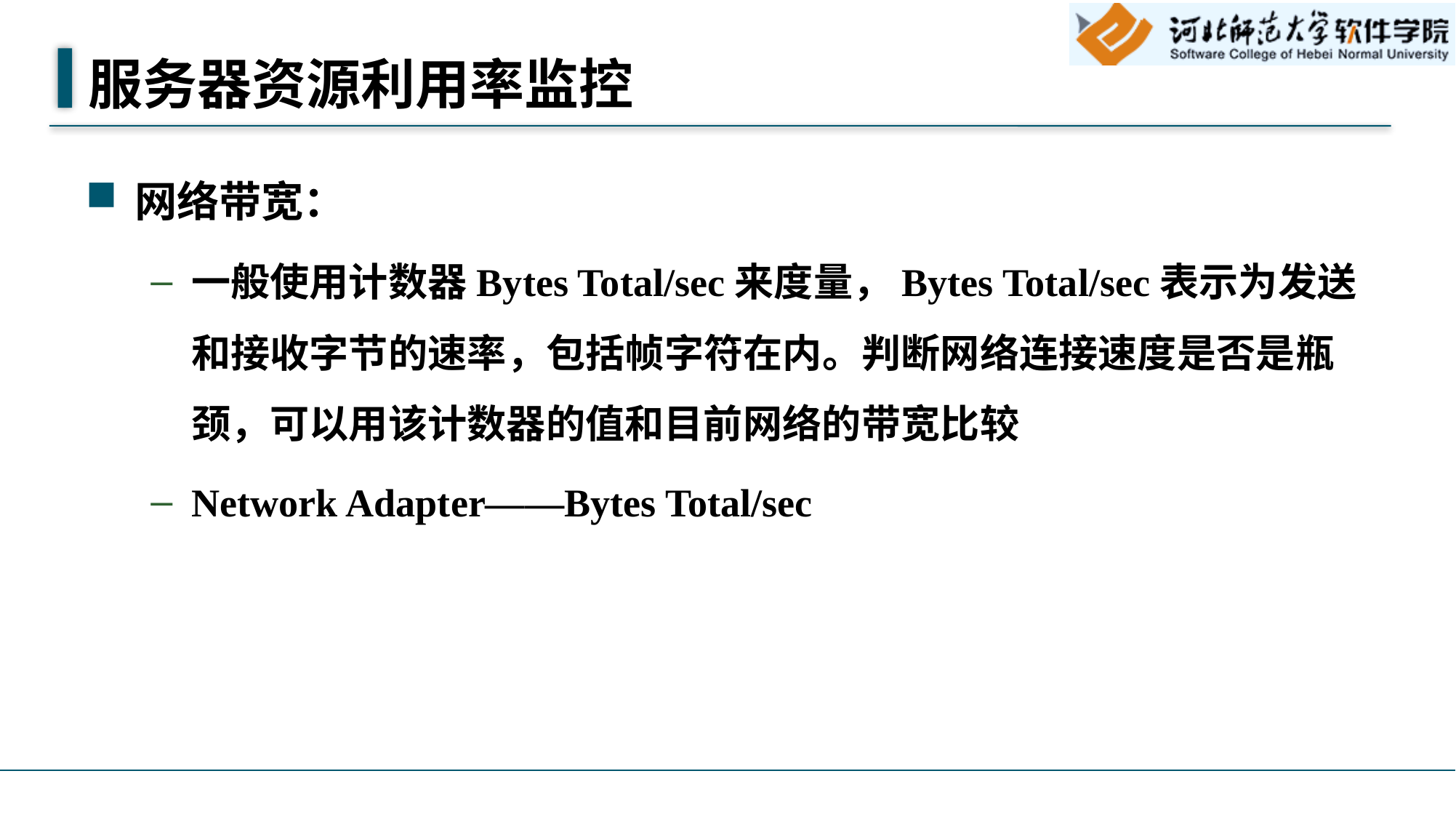

# 服务器资源利用率监控
网络带宽：
一般使用计数器Bytes Total/sec来度量，Bytes Total/sec表示为发送和接收字节的速率，包括帧字符在内。判断网络连接速度是否是瓶颈，可以用该计数器的值和目前网络的带宽比较
Network Adapter——Bytes Total/sec